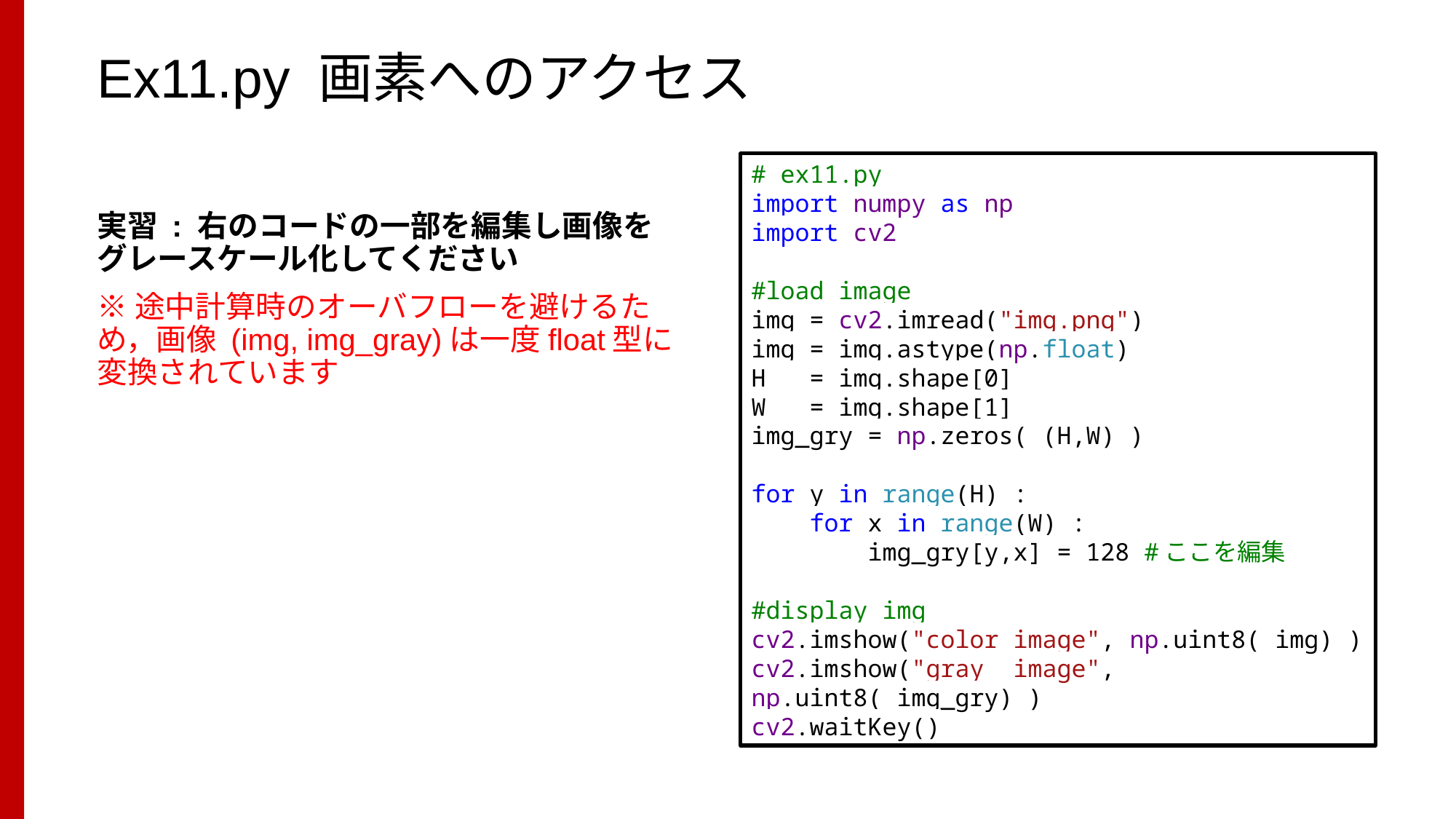

# Ex11.py 画素へのアクセス

実習 : 右のコードの一部を編集し画像をグレースケール化してください
※途中計算時のオーバフローを避けるため，画像 (img, img_gray)は一度float型に変換されています
# ex11.py
import numpy as np
import cv2

#load image
img = cv2.imread("img.png")
img = img.astype(np.float)
H   = img.shape[0]
W   = img.shape[1]
img_gry = np.zeros( (H,W) )

for y in range(H) :
    for x in range(W) :
        img_gry[y,x] = 128 #ここを編集

#display img
cv2.imshow("color image", np.uint8( img) )
cv2.imshow("gray  image", np.uint8( img_gry) )
cv2.waitKey()